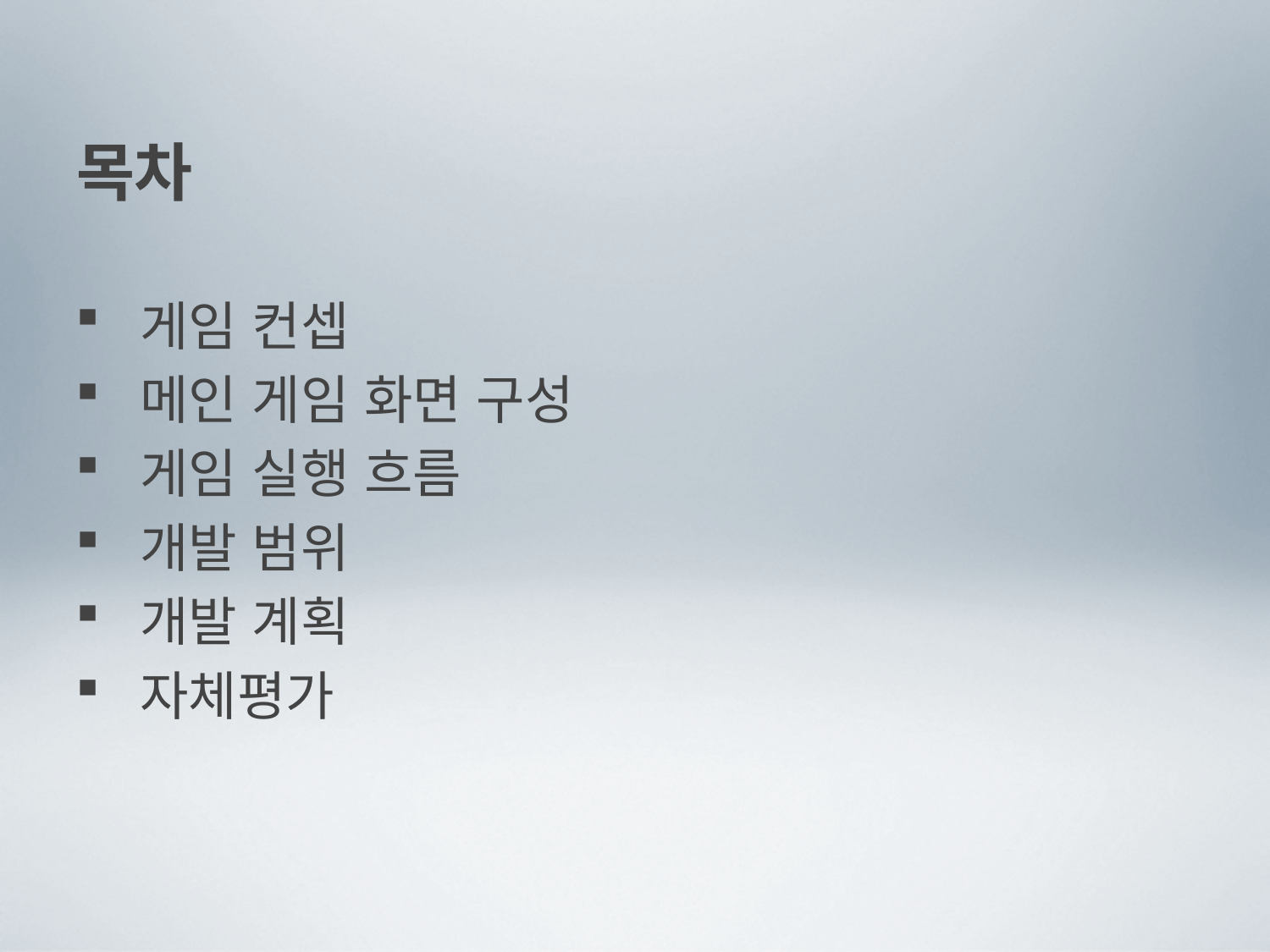

# 목차
 게임 컨셉
 메인 게임 화면 구성
 게임 실행 흐름
 개발 범위
 개발 계획
 자체평가